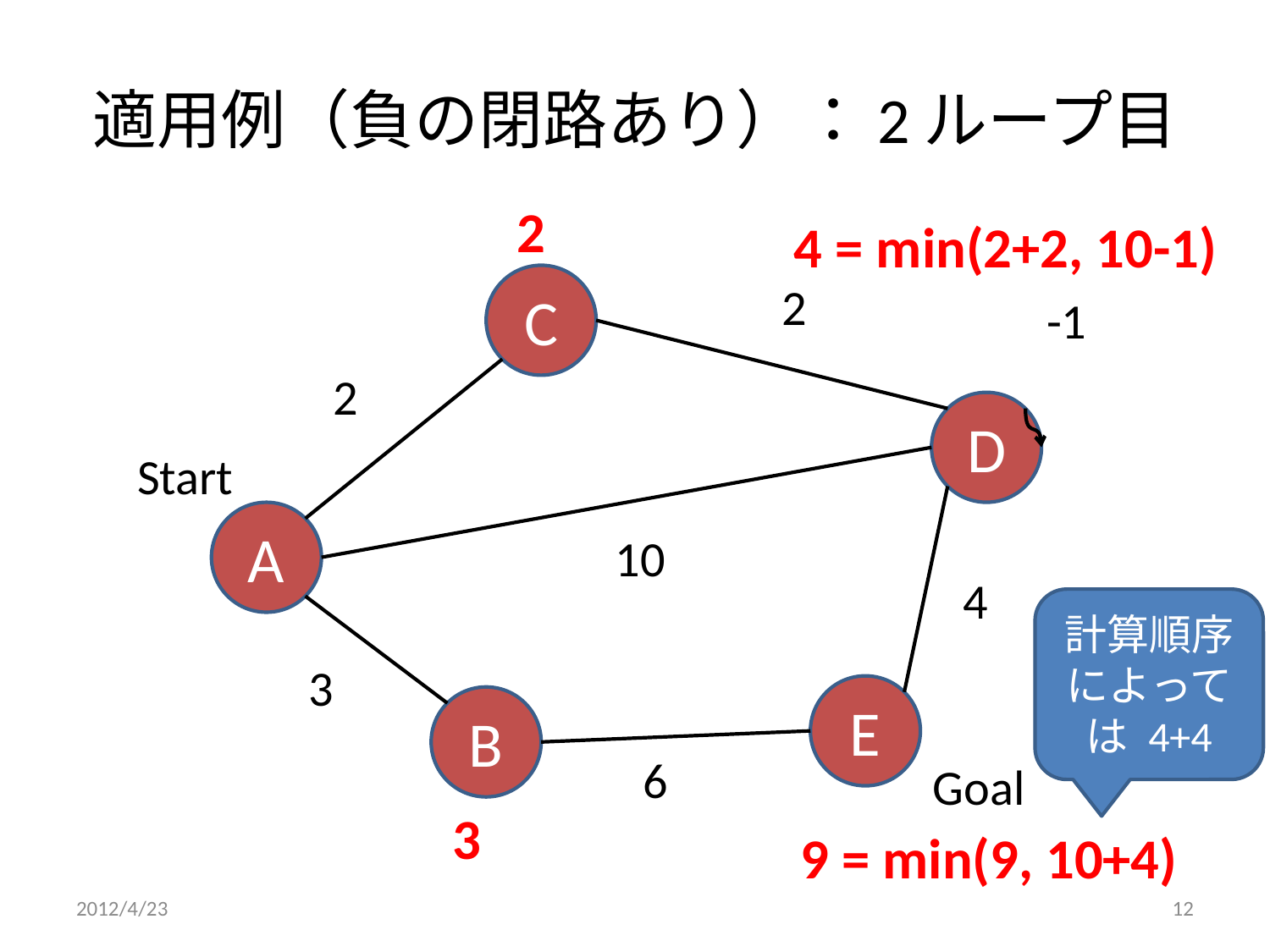

# 適用例（負の閉路あり）：2ループ目
2
4 = min(2+2, 10-1)
C
2
-1
2
D
Start
A
10
4
計算順序によっては 4+4
3
E
B
6
Goal
3
9 = min(9, 10+4)
2012/4/23
12